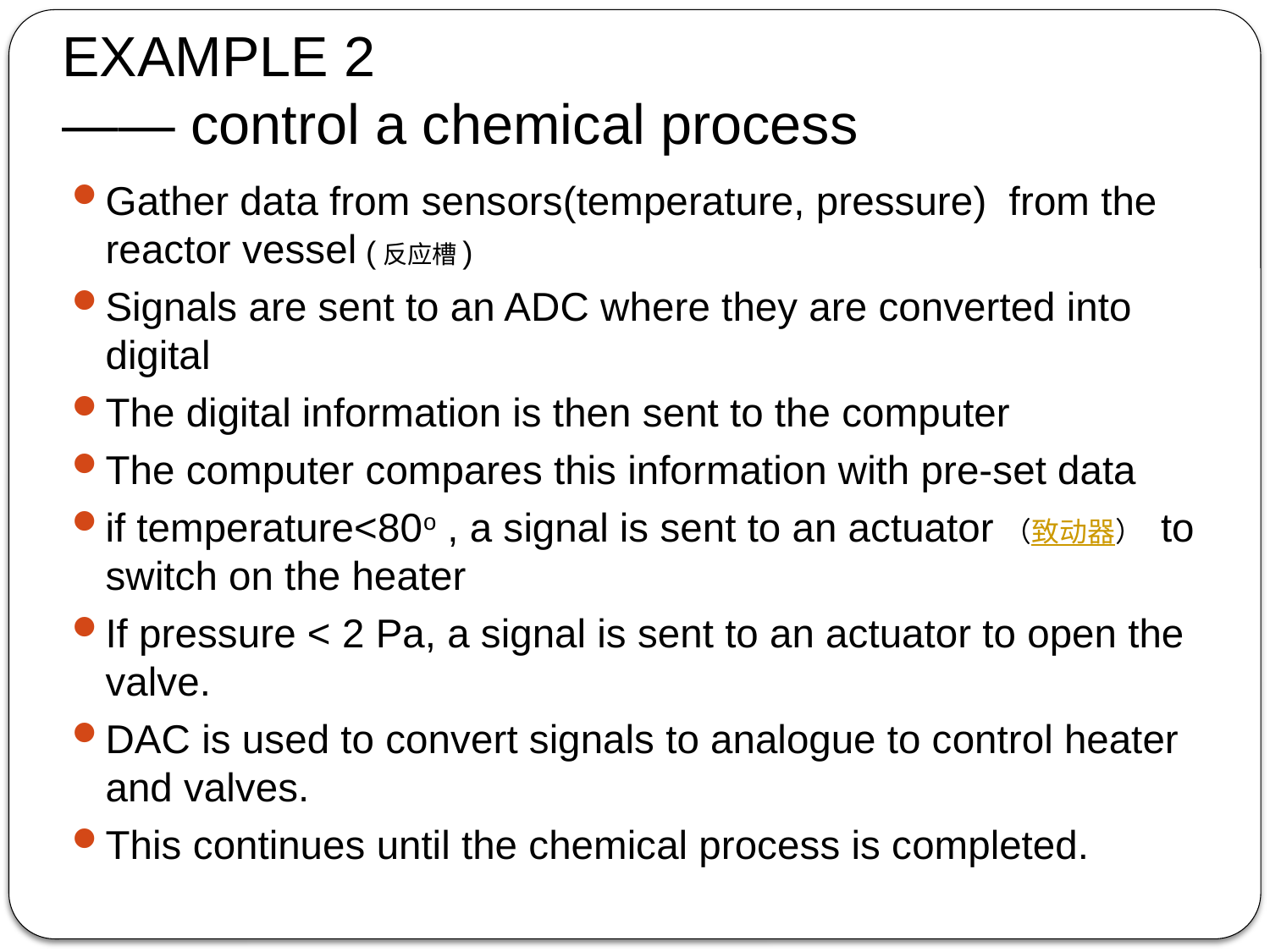

# EXAMPLE 2 —— control a chemical process
Gather data from sensors(temperature, pressure)  from the reactor vessel (反应槽)
Signals are sent to an ADC where they are converted into digital
The digital information is then sent to the computer
The computer compares this information with pre-set data
if temperature<80o , a signal is sent to an actuator（致动器） to switch on the heater
If pressure < 2 Pa, a signal is sent to an actuator to open the valve.
DAC is used to convert signals to analogue to control heater and valves.
This continues until the chemical process is completed.